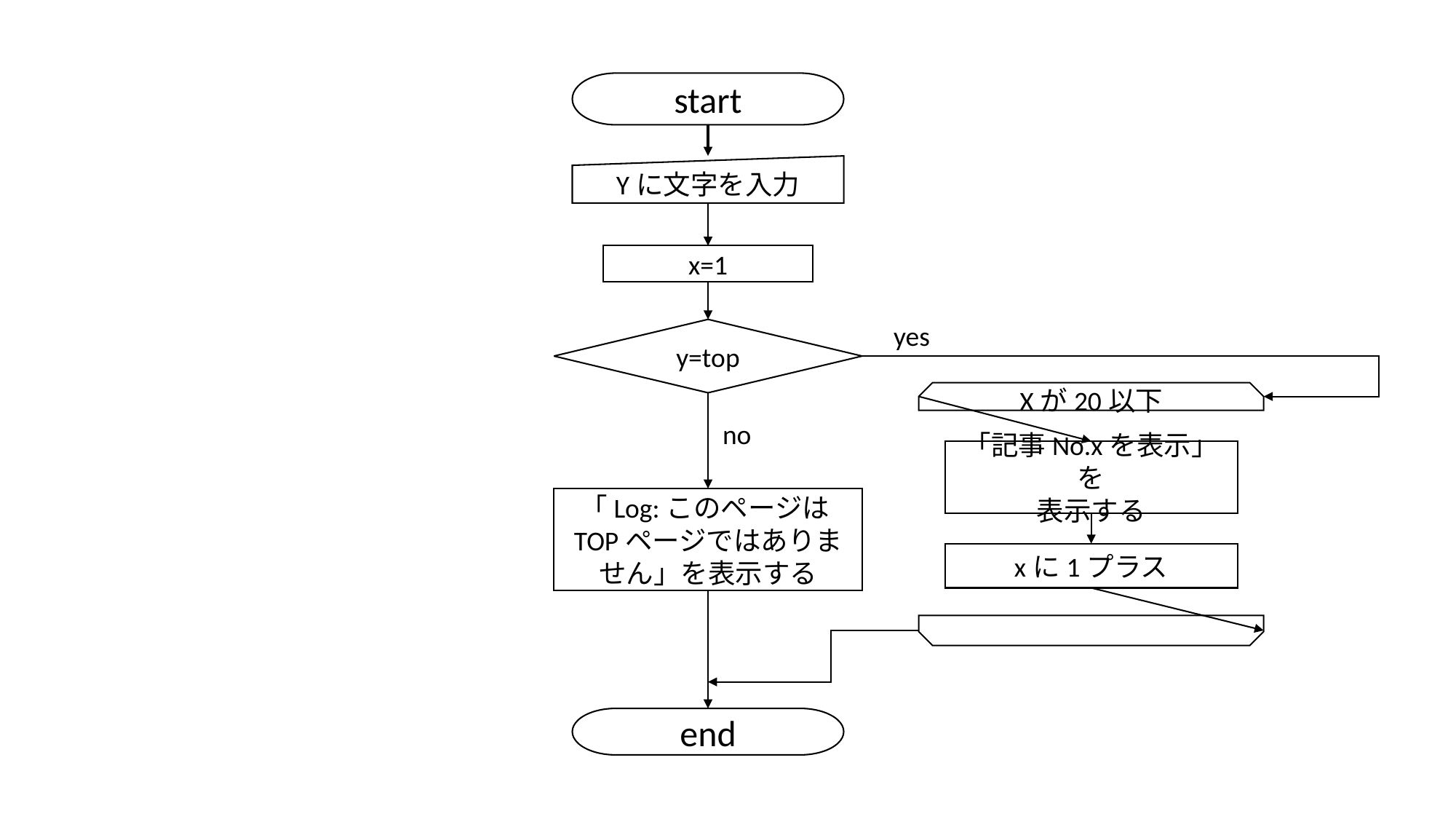

start
Yに文字を入力
x=1
yes
y=top
Xが20以下
no
「記事No.xを表示」を
表示する
「Log:このページはTOPページではありません」を表示する
xに1プラス

end